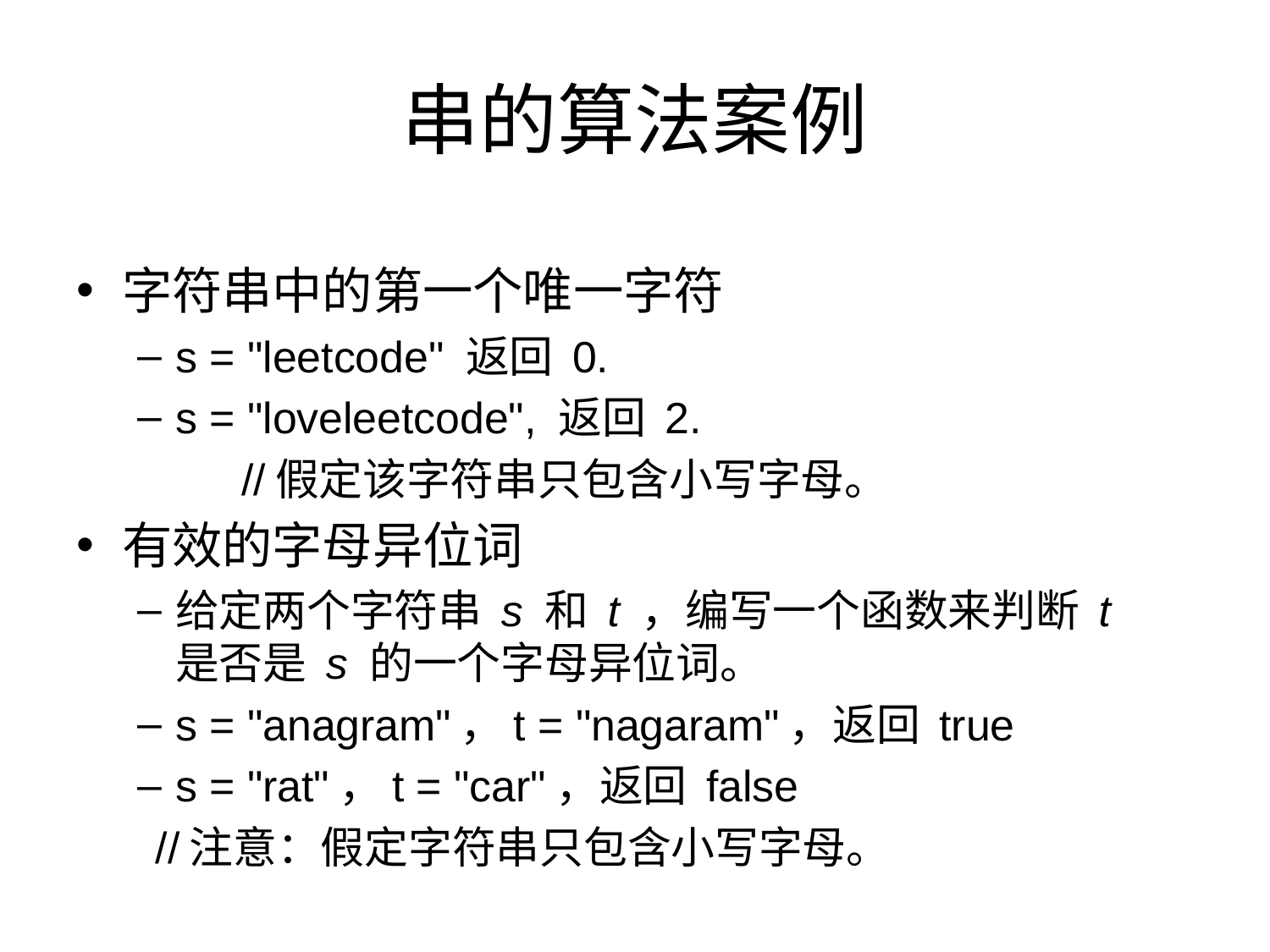

# 串的算法案例
字符串中的第一个唯一字符
s = "leetcode" 返回 0. ​
s = "loveleetcode", 返回 2.
          //假定该字符串只包含小写字母。
有效的字母异位词
给定两个字符串 s 和 t ，编写一个函数来判断 t 是否是 s 的一个字母异位词。
s = "anagram"，t = "nagaram"，返回 true
s = "rat"，t = "car"，返回 false
   //注意：假定字符串只包含小写字母。